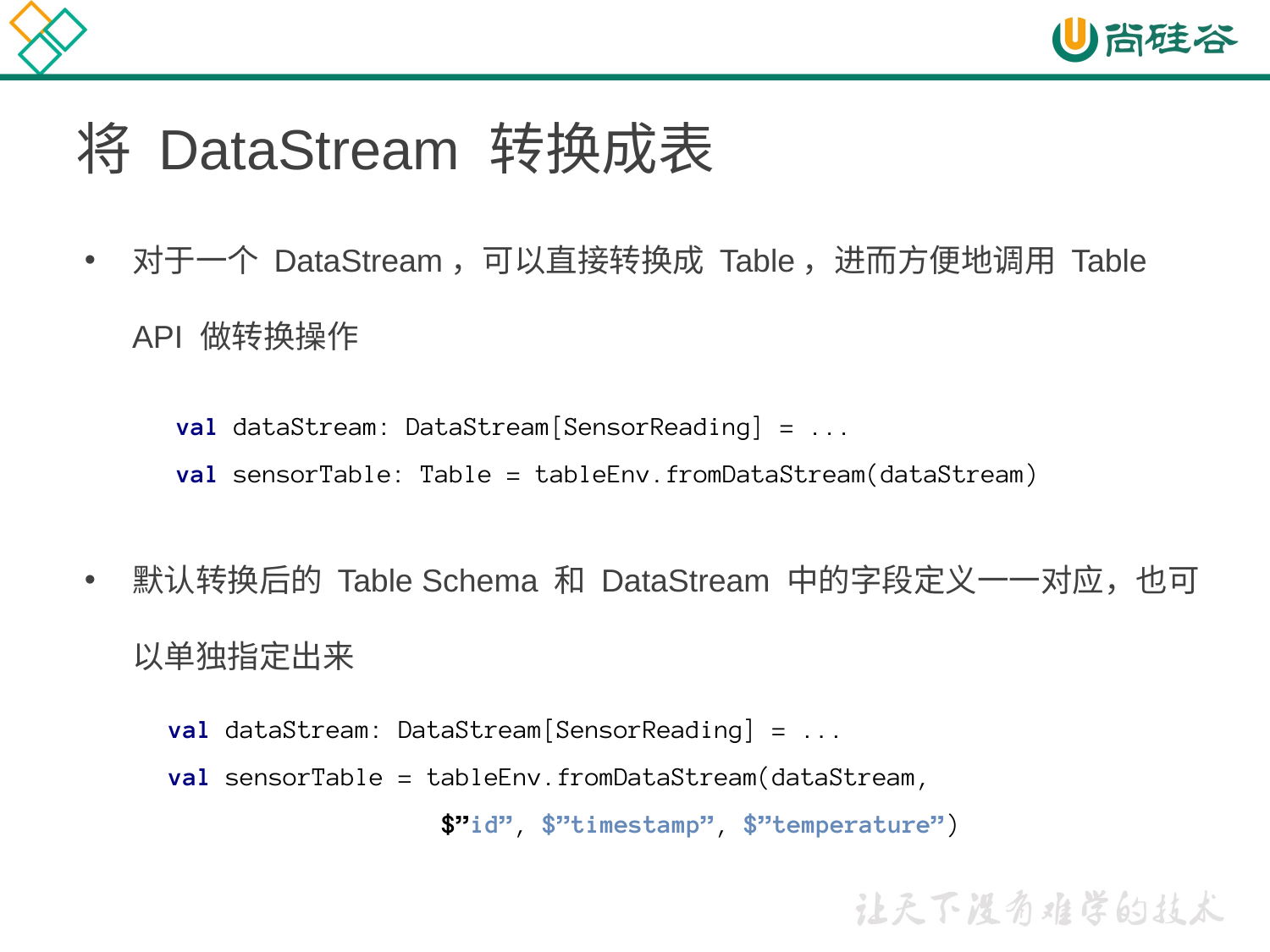

将 DataStream 转换成表
对于一个 DataStream，可以直接转换成 Table，进而方便地调用 Table API 做转换操作
val dataStream: DataStream[SensorReading] = ...
val sensorTable: Table = tableEnv.fromDataStream(dataStream)
默认转换后的 Table Schema 和 DataStream 中的字段定义一一对应，也可以单独指定出来
val dataStream: DataStream[SensorReading] = ...
val sensorTable = tableEnv.fromDataStream(dataStream,
                   $”id”, $”timestamp”, $”temperature”)